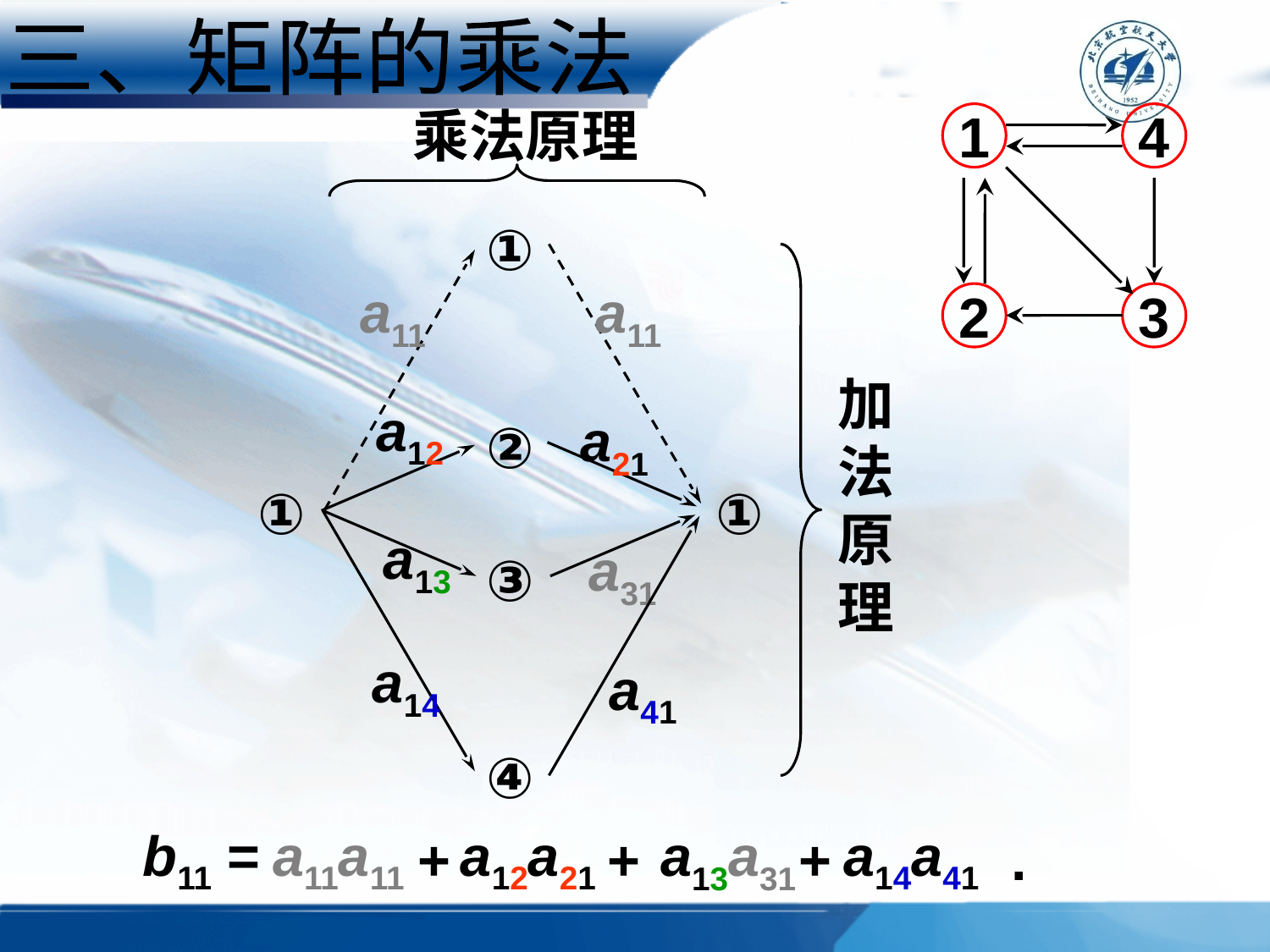

三、矩阵的乘法

乘法原理
1
4

2
3

①
②
③
④

a11

加
法
原
理

a11
a12

a21

①
①

a13

a14

a31

a41
  .
b11 =
a11a11
+
+
+
a12a21
a13a31
a14a41